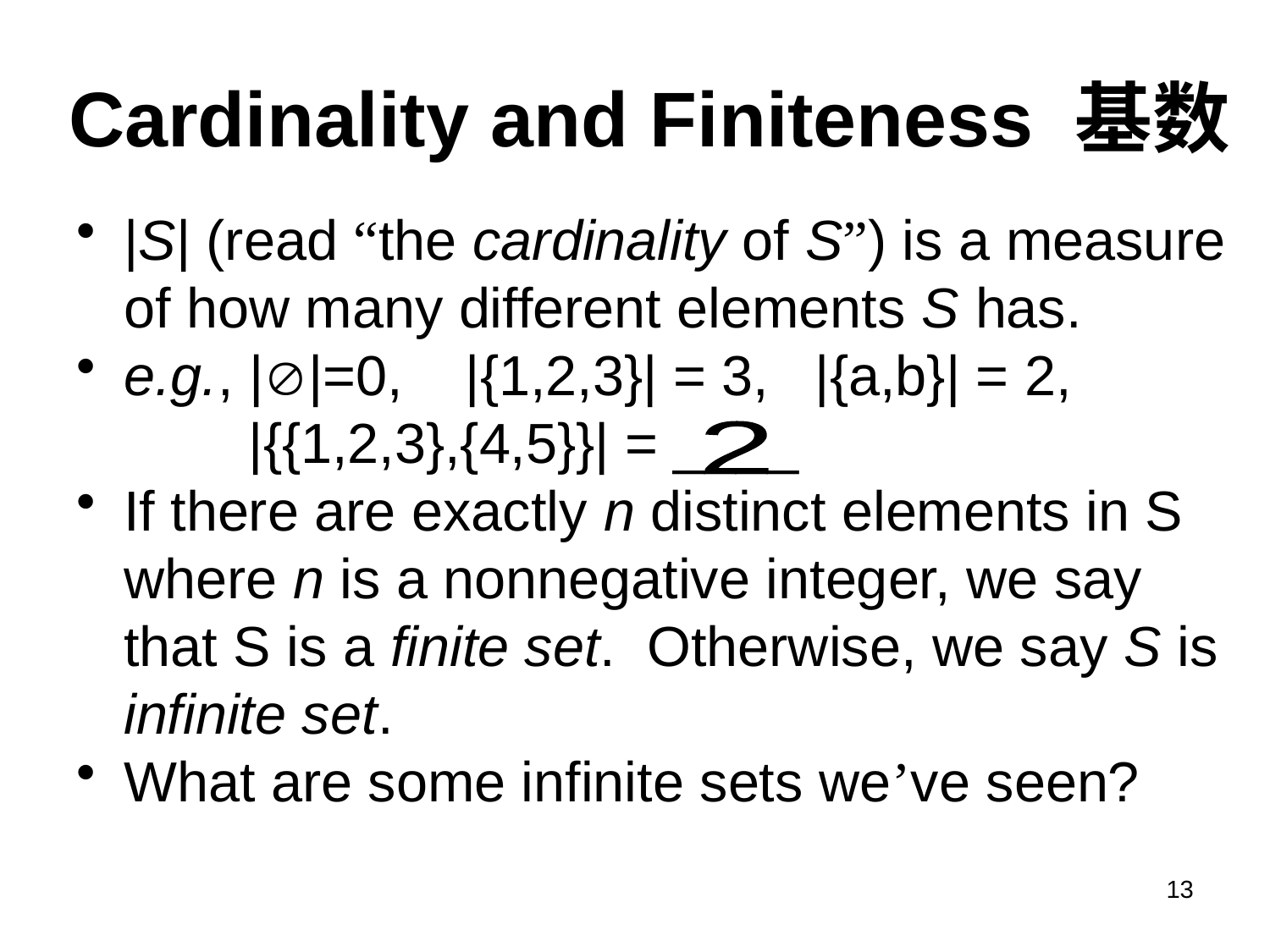

# Cardinality and Finiteness 基数
|S| (read “the cardinality of S”) is a measure of how many different elements S has.
e.g., |∅|=0,    |{1,2,3}| = 3,   |{a,b}| = 2,
        |{{1,2,3},{4,5}}| = ____
If there are exactly n distinct elements in S where n is a nonnegative integer, we say that S is a finite set.  Otherwise, we say S is infinite set.
What are some infinite sets we’ve seen?
2
N
Z
R
13